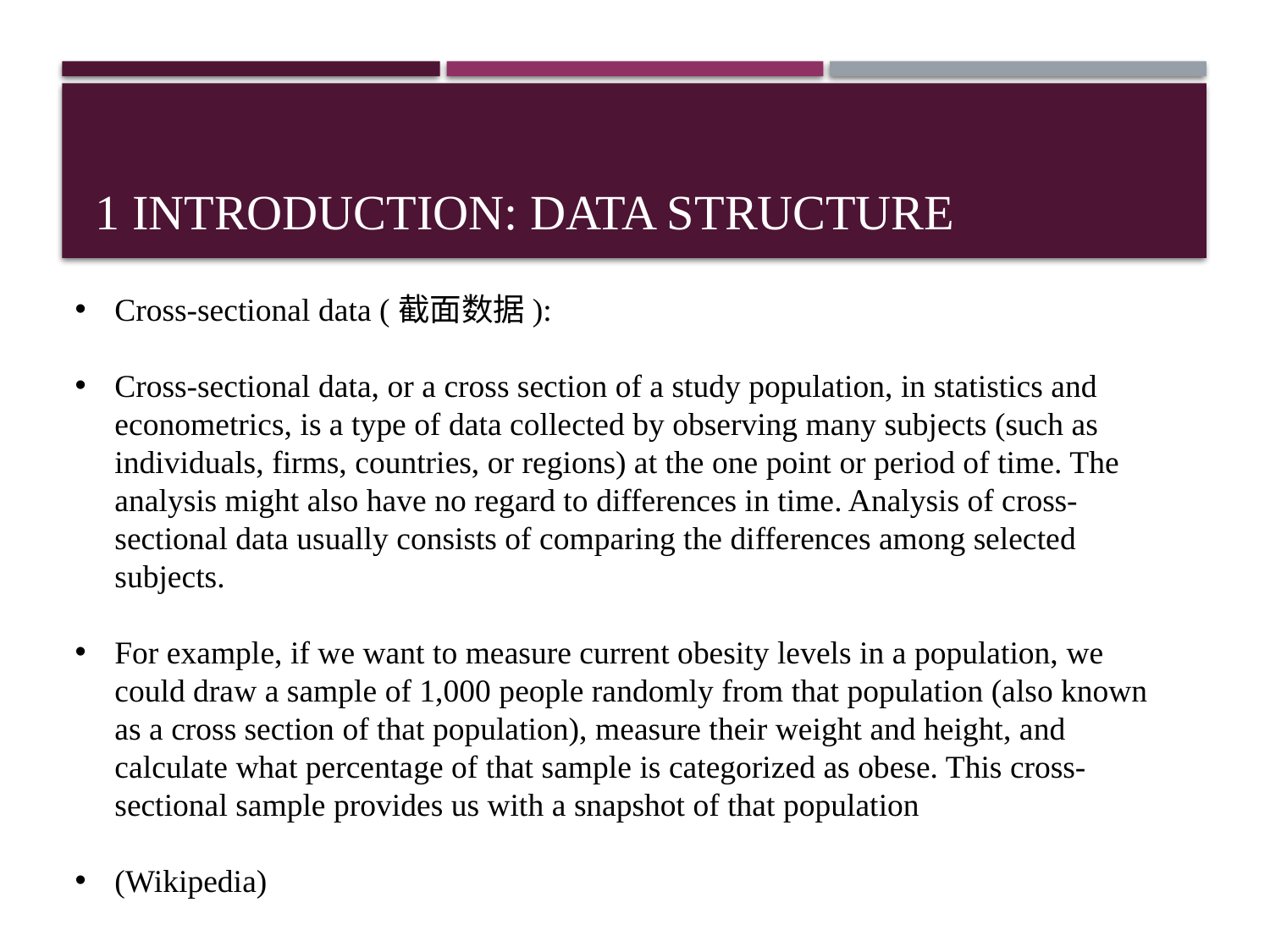

# 1 Introduction: Data Structure
Cross-sectional data (截面数据):

Cross-sectional data, or a cross section of a study population, in statistics and econometrics, is a type of data collected by observing many subjects (such as individuals, firms, countries, or regions) at the one point or period of time. The analysis might also have no regard to differences in time. Analysis of cross-sectional data usually consists of comparing the differences among selected subjects.

For example, if we want to measure current obesity levels in a population, we could draw a sample of 1,000 people randomly from that population (also known as a cross section of that population), measure their weight and height, and calculate what percentage of that sample is categorized as obese. This cross-sectional sample provides us with a snapshot of that population

(Wikipedia)